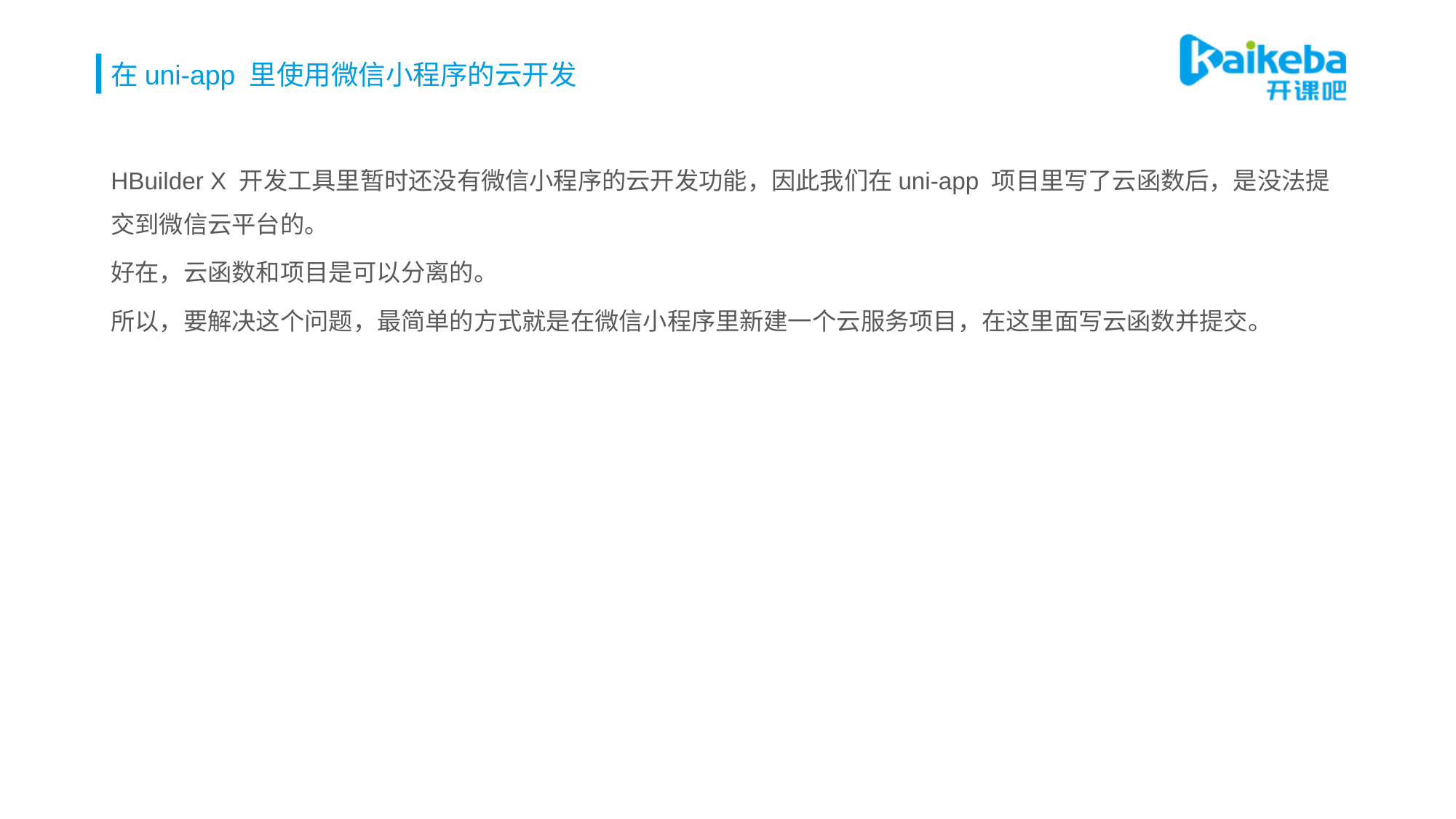

# 在uni-app 里使用微信小程序的云开发
HBuilder X 开发工具里暂时还没有微信小程序的云开发功能，因此我们在uni-app 项目里写了云函数后，是没法提交到微信云平台的。
好在，云函数和项目是可以分离的。
所以，要解决这个问题，最简单的方式就是在微信小程序里新建一个云服务项目，在这里面写云函数并提交。